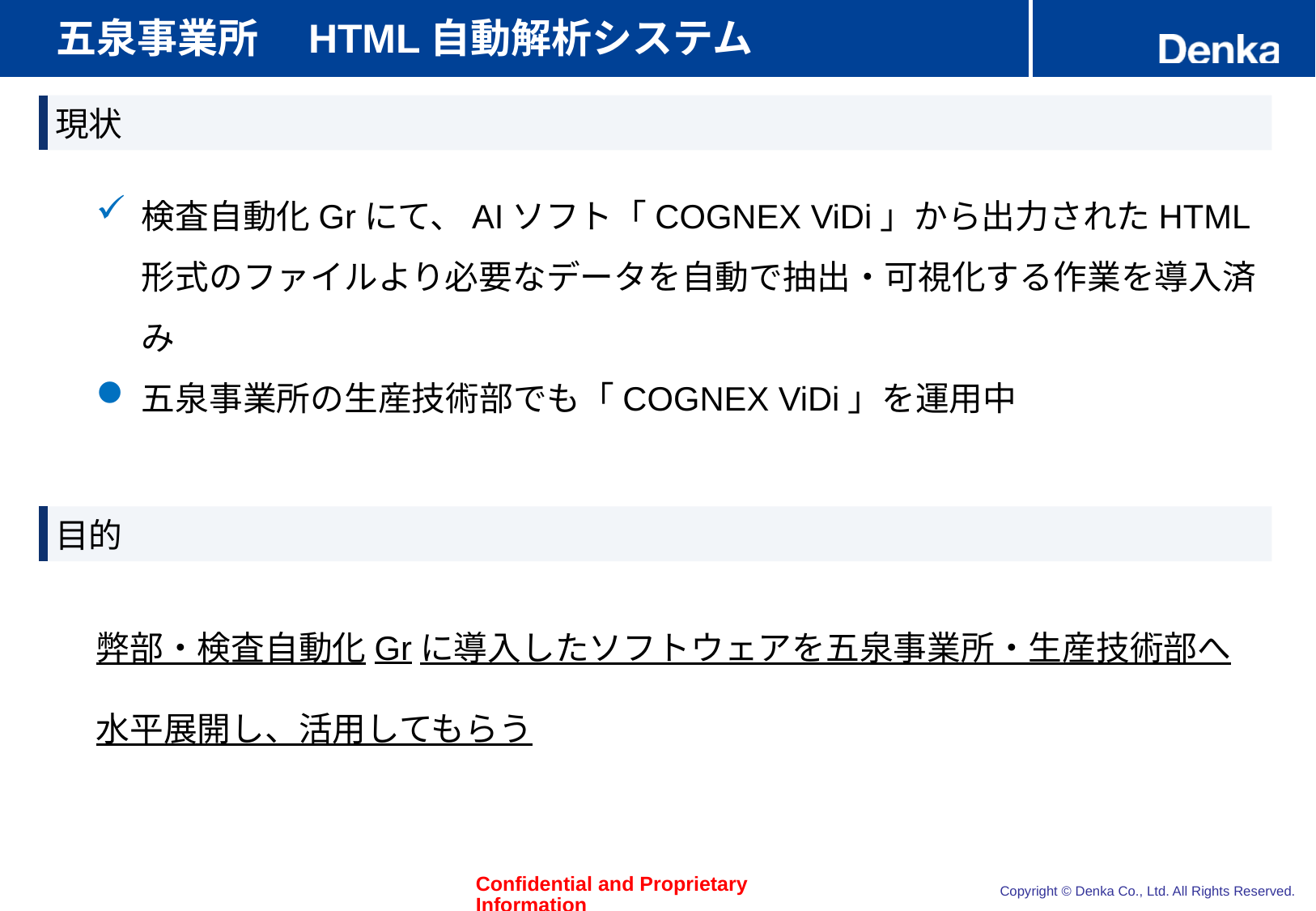

# 五泉事業所　HTML自動解析システム
現状

検査自動化Grにて、AIソフト「COGNEX ViDi」から出力されたHTML形式のファイルより必要なデータを自動で抽出・可視化する作業を導入済み
五泉事業所の生産技術部でも「COGNEX ViDi」を運用中
目的

弊部・検査自動化Grに導入したソフトウェアを五泉事業所・生産技術部へ水平展開し、活用してもらう